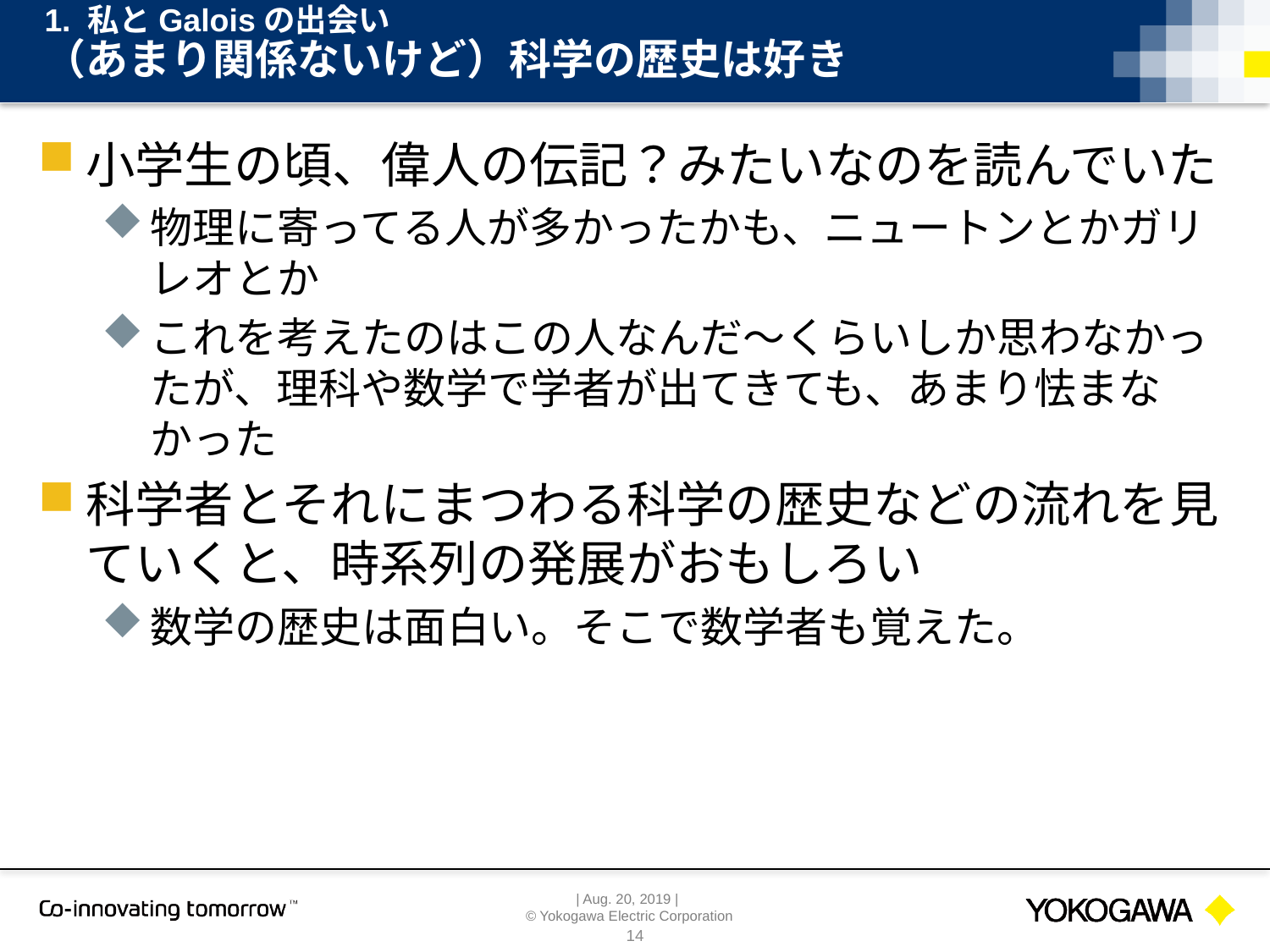

1. 私とGaloisの出会い
# （あまり関係ないけど）科学の歴史は好き
小学生の頃、偉人の伝記？みたいなのを読んでいた
物理に寄ってる人が多かったかも、ニュートンとかガリレオとか
これを考えたのはこの人なんだ～くらいしか思わなかったが、理科や数学で学者が出てきても、あまり怯まなかった
科学者とそれにまつわる科学の歴史などの流れを見ていくと、時系列の発展がおもしろい
数学の歴史は面白い。そこで数学者も覚えた。
14